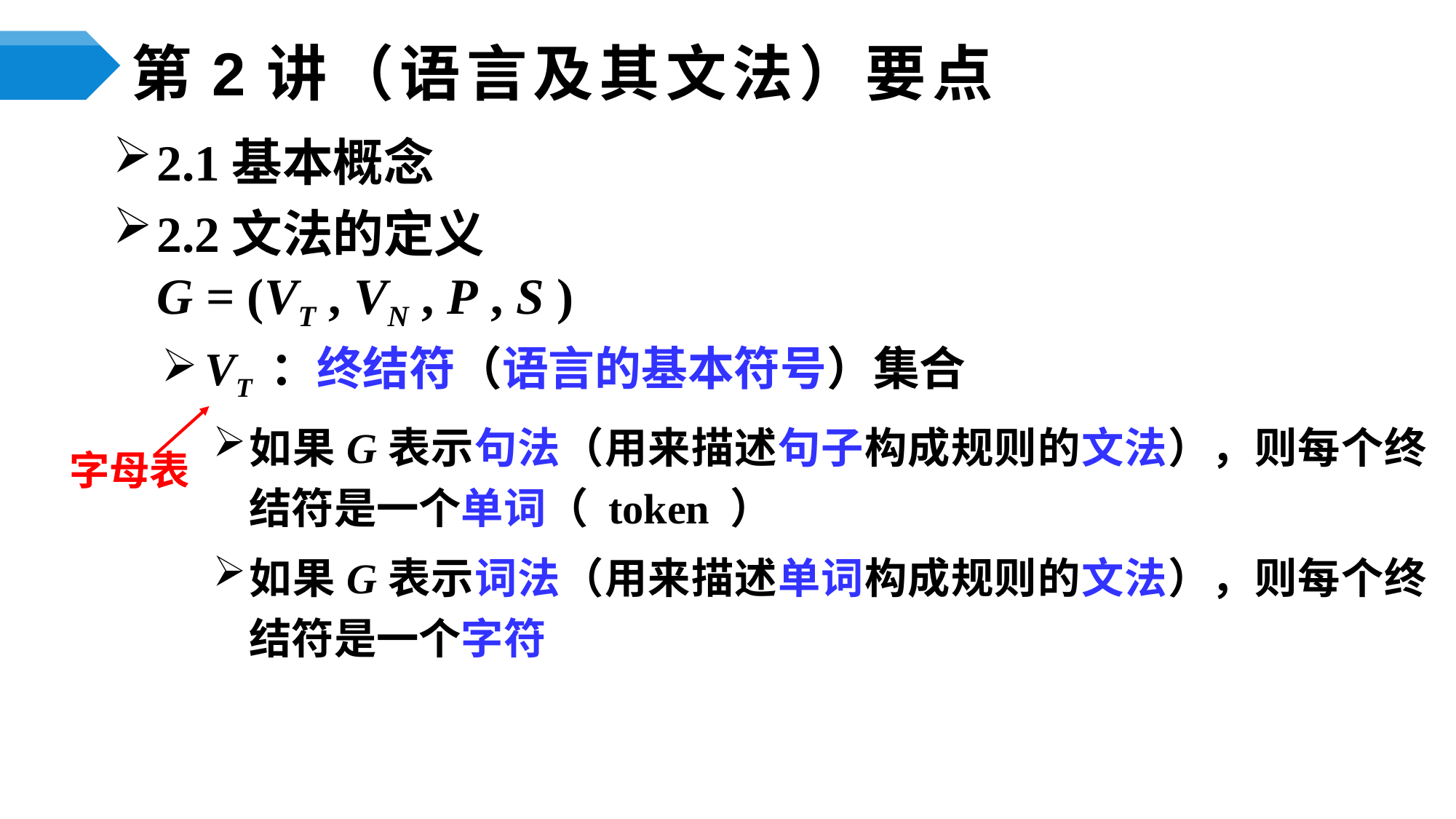

# 第2讲（语言及其文法）要点
2.1基本概念
2.2文法的定义
	G = (VT , VN , P , S )
VT ：终结符（语言的基本符号）集合
如果G表示句法（用来描述句子构成规则的文法），则每个终结符是一个单词（ token ）
如果G表示词法（用来描述单词构成规则的文法），则每个终结符是一个字符

字母表